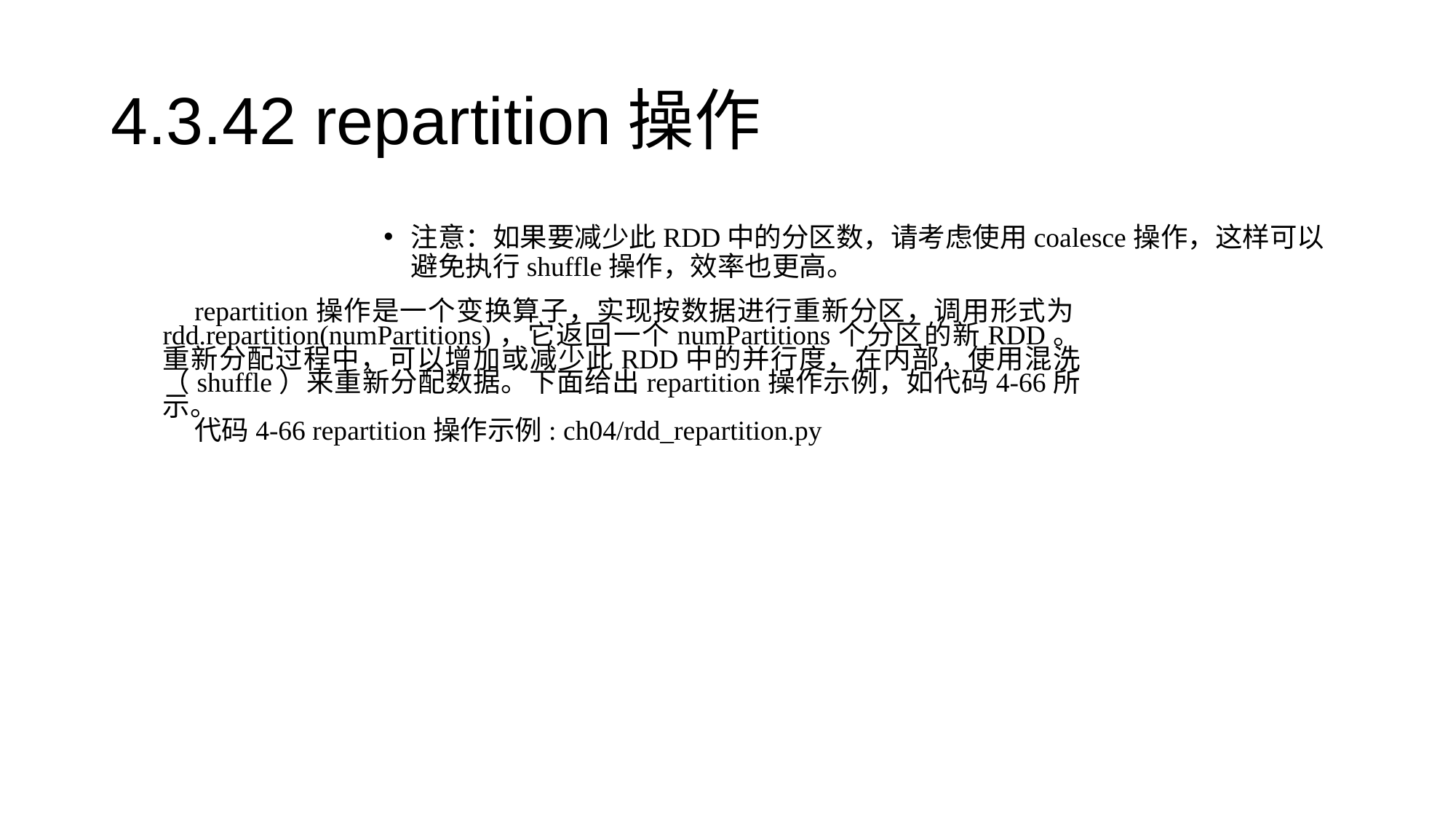

# 4.3.42 repartition操作
注意：如果要减少此RDD中的分区数，请考虑使用coalesce操作，这样可以避免执行shuffle操作，效率也更高。
repartition操作是一个变换算子，实现按数据进行重新分区，调用形式为rdd.repartition(numPartitions)，它返回一个numPartitions个分区的新RDD。重新分配过程中，可以增加或减少此RDD中的并行度，在内部，使用混洗（shuffle）来重新分配数据。下面给出repartition操作示例，如代码4-66所示。
代码4-66 repartition操作示例: ch04/rdd_repartition.py